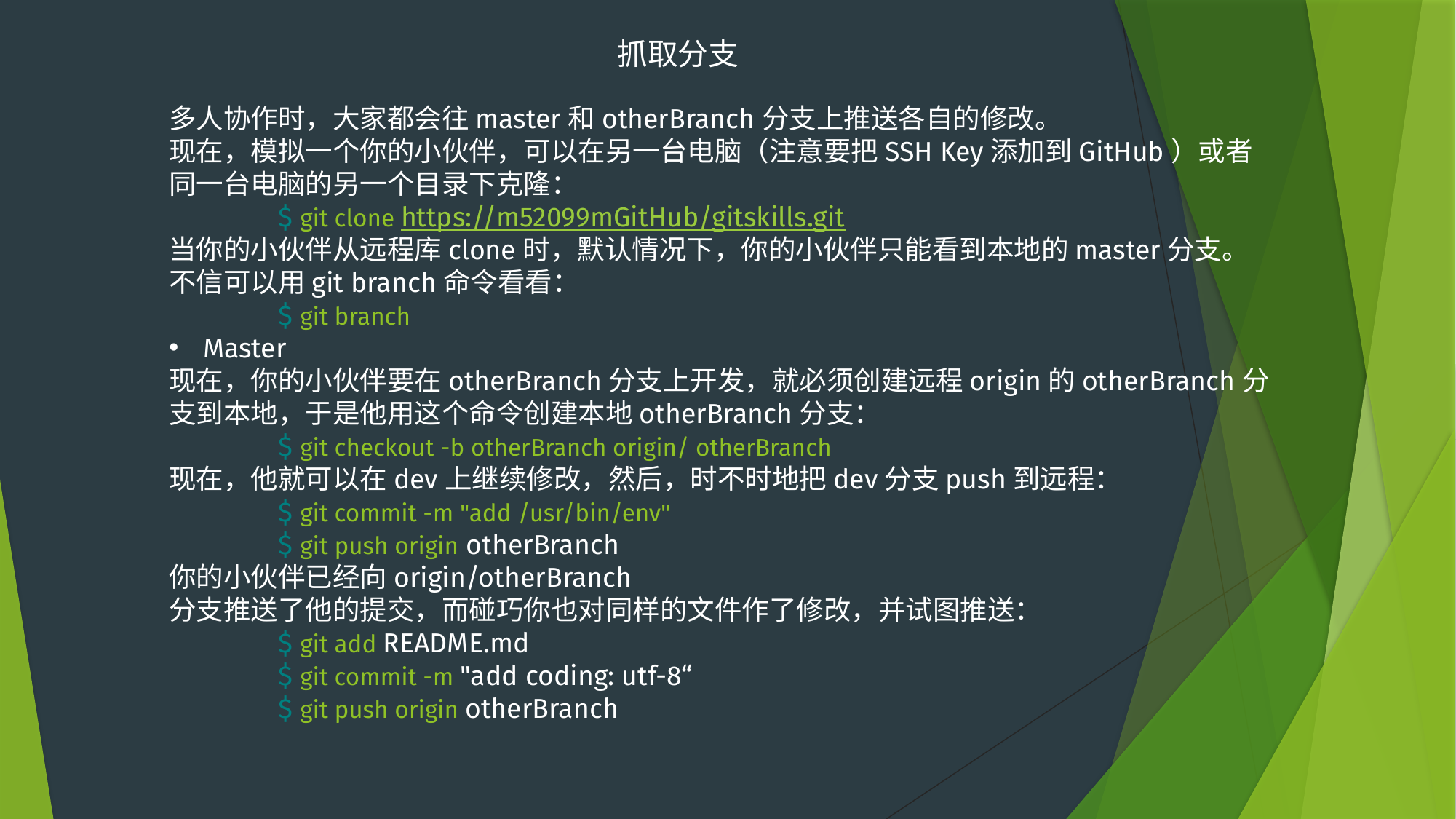

抓取分支
多人协作时，大家都会往master和otherBranch分支上推送各自的修改。
现在，模拟一个你的小伙伴，可以在另一台电脑（注意要把SSH Key添加到GitHub）或者同一台电脑的另一个目录下克隆：
	$ git clone https://m52099mGitHub/gitskills.git
当你的小伙伴从远程库clone时，默认情况下，你的小伙伴只能看到本地的master分支。不信可以用git branch命令看看：
	$ git branch
Master
现在，你的小伙伴要在otherBranch分支上开发，就必须创建远程origin的otherBranch分支到本地，于是他用这个命令创建本地otherBranch分支：
	$ git checkout -b otherBranch origin/ otherBranch
现在，他就可以在dev上继续修改，然后，时不时地把dev分支push到远程：
	$ git commit -m "add /usr/bin/env"
	$ git push origin otherBranch
你的小伙伴已经向origin/otherBranch
分支推送了他的提交，而碰巧你也对同样的文件作了修改，并试图推送：
	$ git add README.md
 	$ git commit -m "add coding: utf-8“
	$ git push origin otherBranch